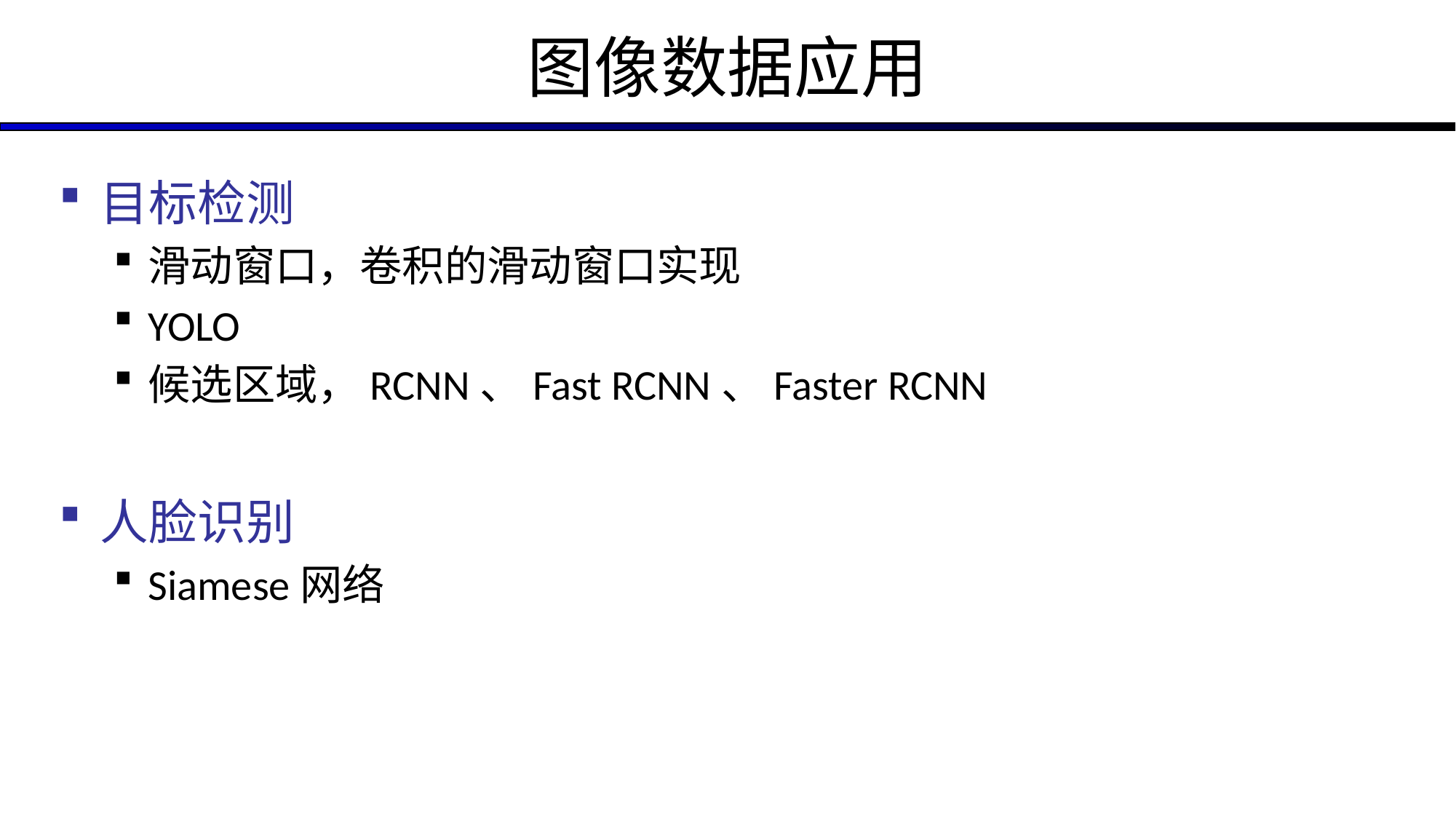

# 图像数据应用
目标检测
滑动窗口，卷积的滑动窗口实现
YOLO
候选区域，RCNN、Fast RCNN、Faster RCNN

人脸识别
Siamese网络

18